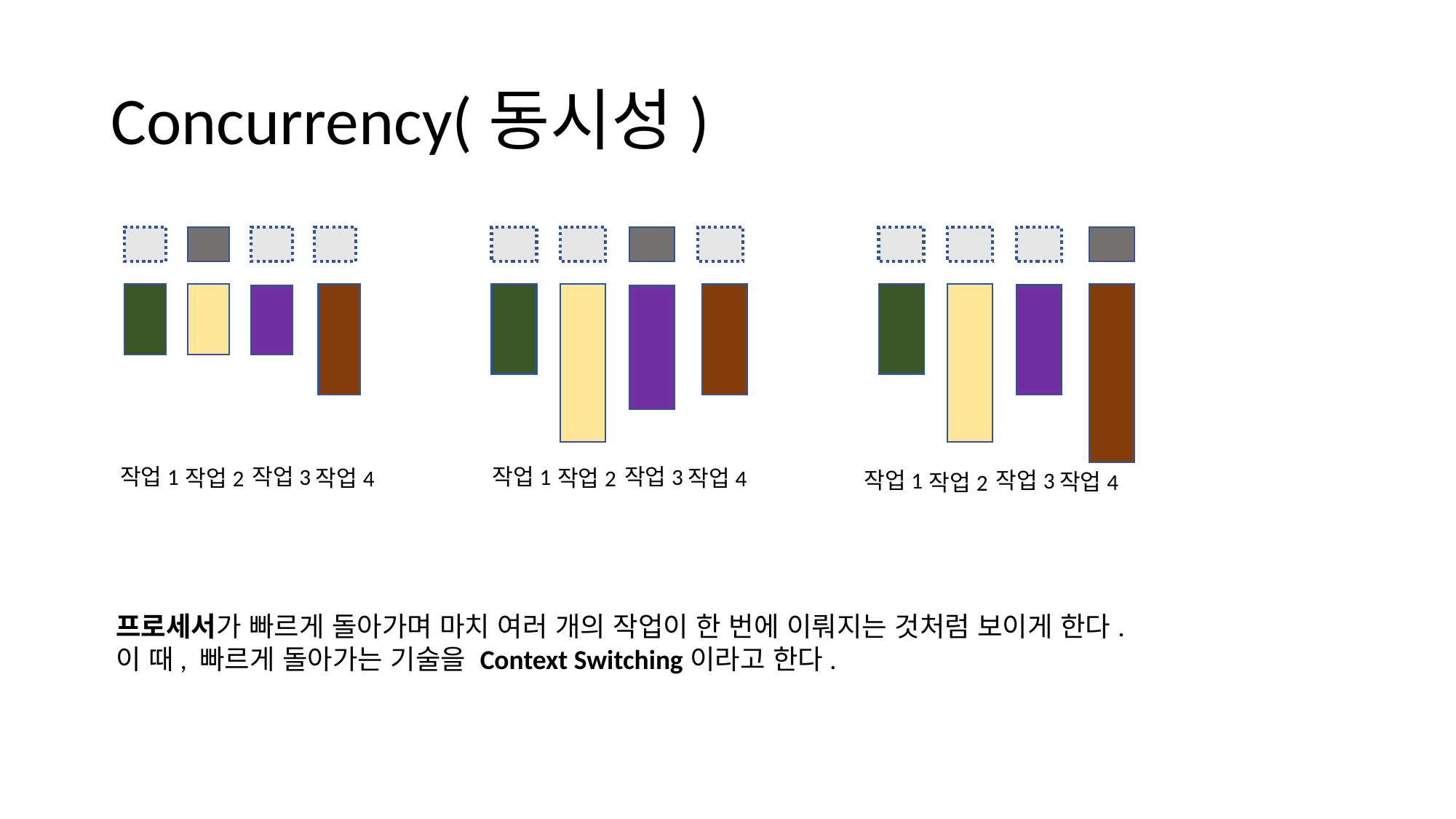

# Concurrency(동시성)

작업3
작업3
작업1
작업1
작업4
작업4
작업2
작업2
작업3
작업1
작업4
작업2
프로세서가 빠르게 돌아가며 마치 여러 개의 작업이 한 번에 이뤄지는 것처럼 보이게 한다.
이 때, 빠르게 돌아가는 기술을 Context Switching이라고 한다.